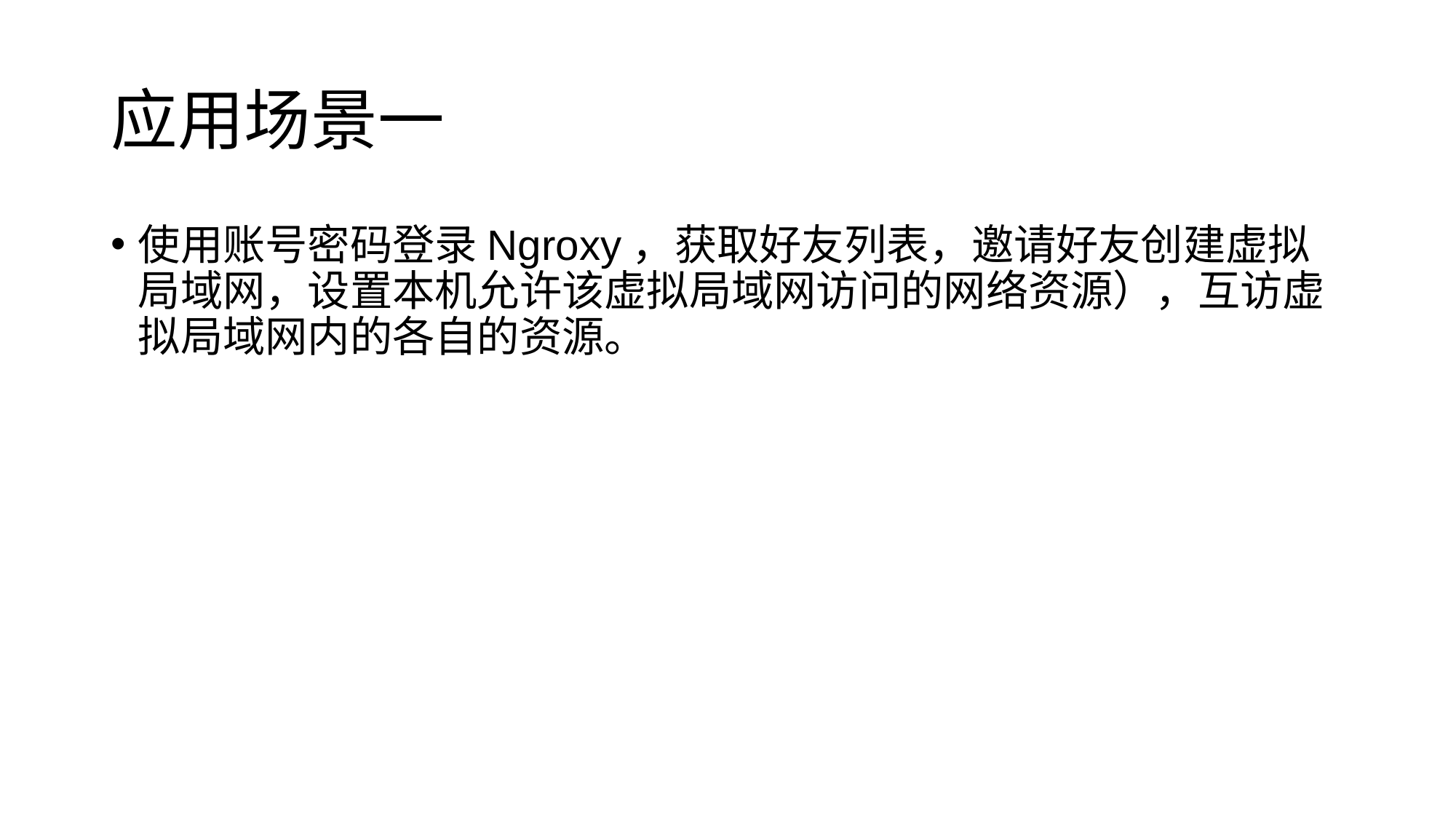

# 应用场景一
使用账号密码登录Ngroxy，获取好友列表，邀请好友创建虚拟局域网，设置本机允许该虚拟局域网访问的网络资源），互访虚拟局域网内的各自的资源。